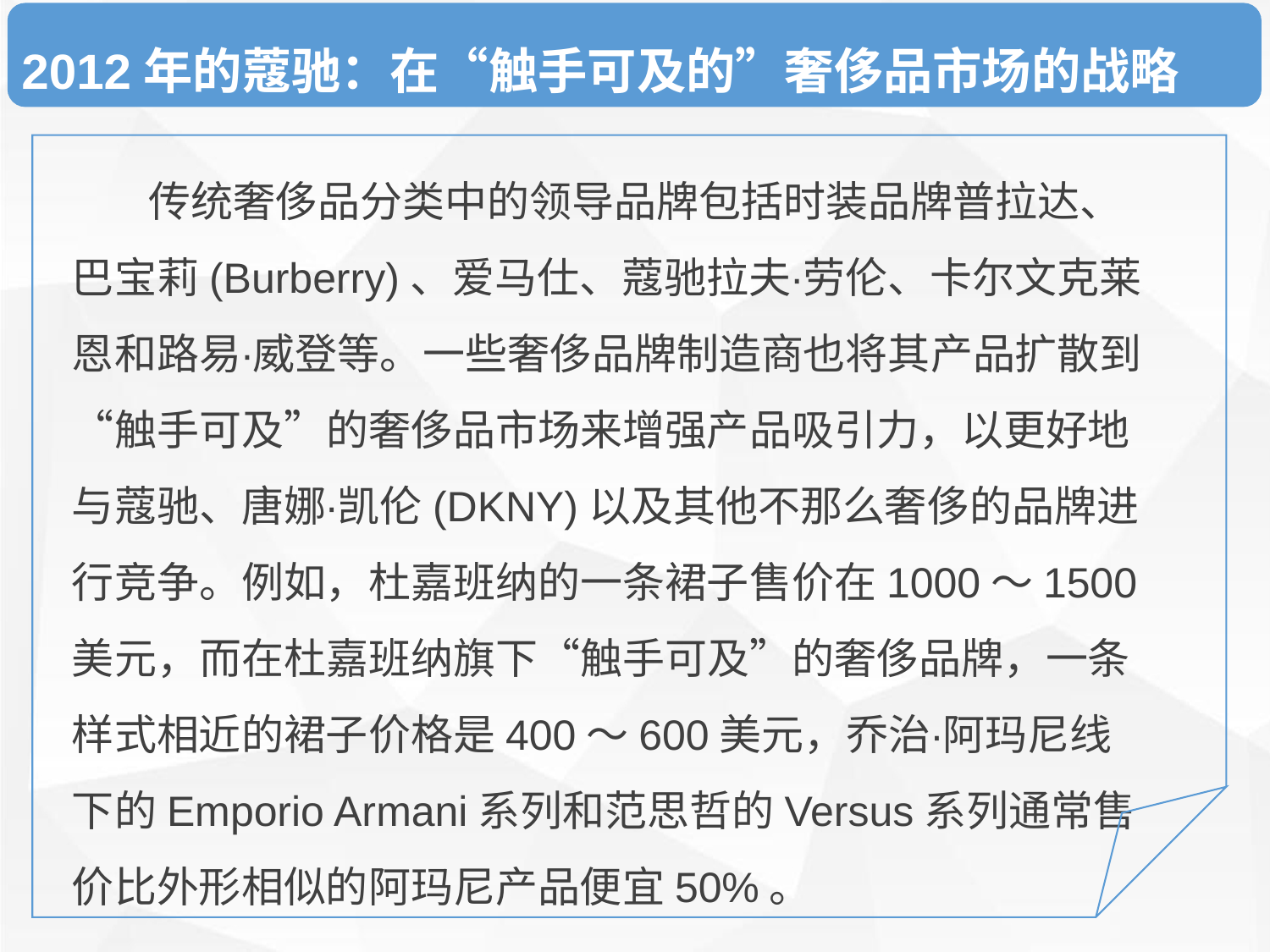

2012年的蔻驰：在“触手可及的”奢侈品市场的战略

       传统奢侈品分类中的领导品牌包括时装品牌普拉达、巴宝莉(Burberry)、爱马仕、蔻驰拉夫∙劳伦、卡尔文克莱恩和路易∙威登等。一些奢侈品牌制造商也将其产品扩散到“触手可及”的奢侈品市场来增强产品吸引力，以更好地与蔻驰、唐娜∙凯伦(DKNY)以及其他不那么奢侈的品牌进行竞争。例如，杜嘉班纳的一条裙子售价在1000～1500美元，而在杜嘉班纳旗下“触手可及”的奢侈品牌，一条样式相近的裙子价格是400～600美元，乔治∙阿玛尼线下的Emporio Armani系列和范思哲的Versus系列通常售价比外形相似的阿玛尼产品便宜50%。